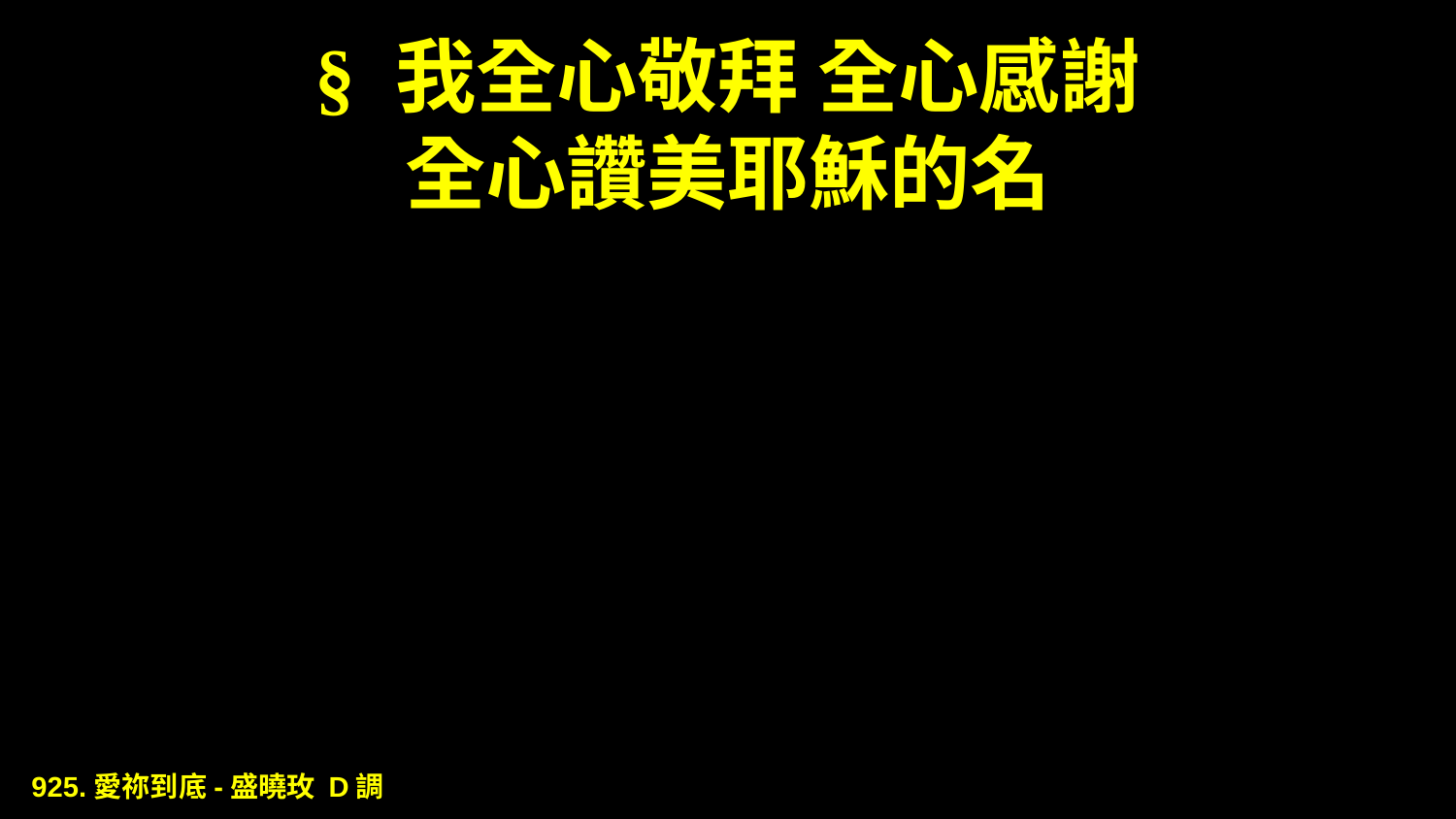

# § 我全心敬拜 全心感謝 全心讚美耶穌的名
925.愛祢到底-盛曉玫 D調